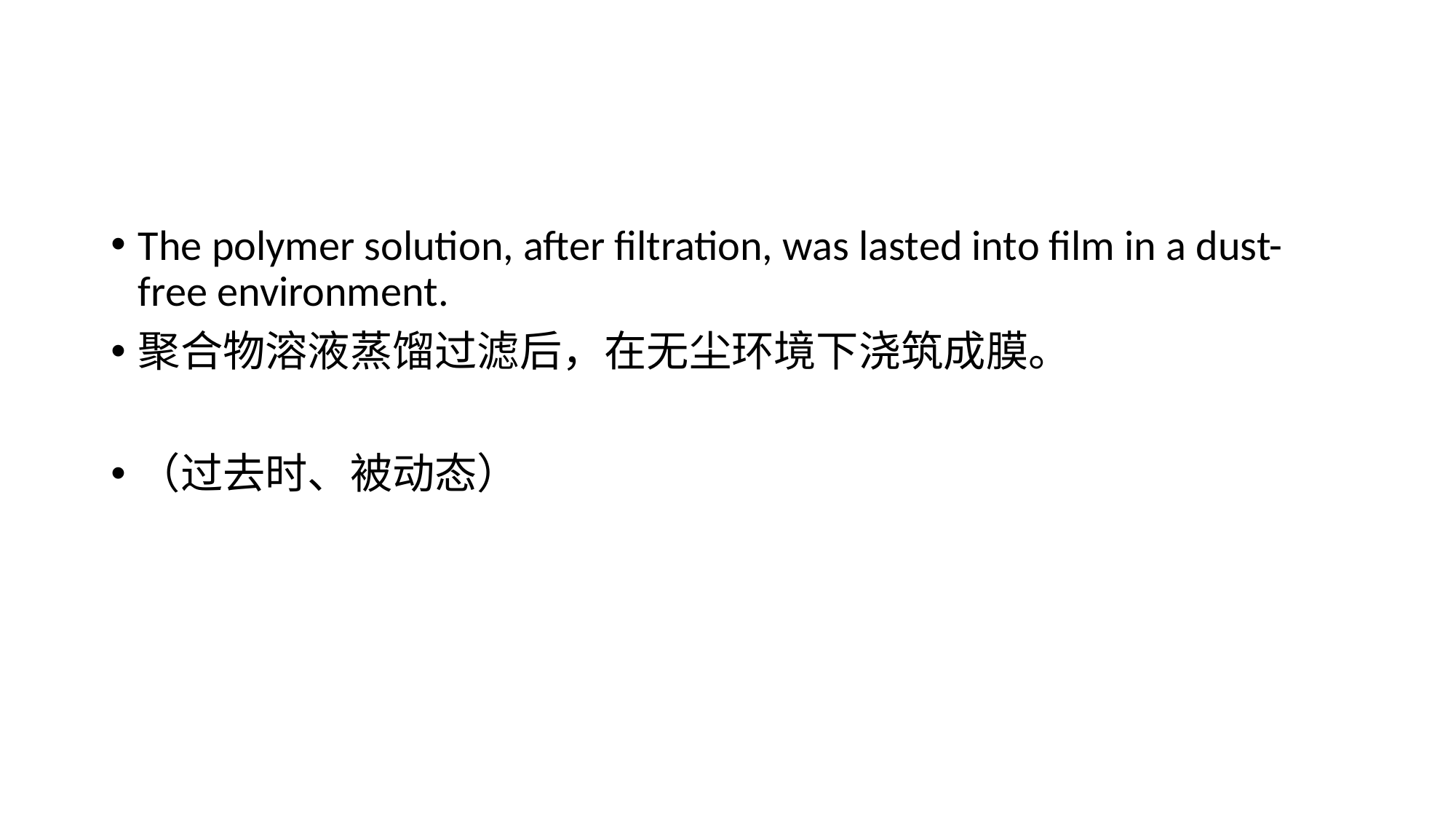

#
The polymer solution, after filtration, was lasted into film in a dust-free environment.
聚合物溶液蒸馏过滤后，在无尘环境下浇筑成膜。

（过去时、被动态）